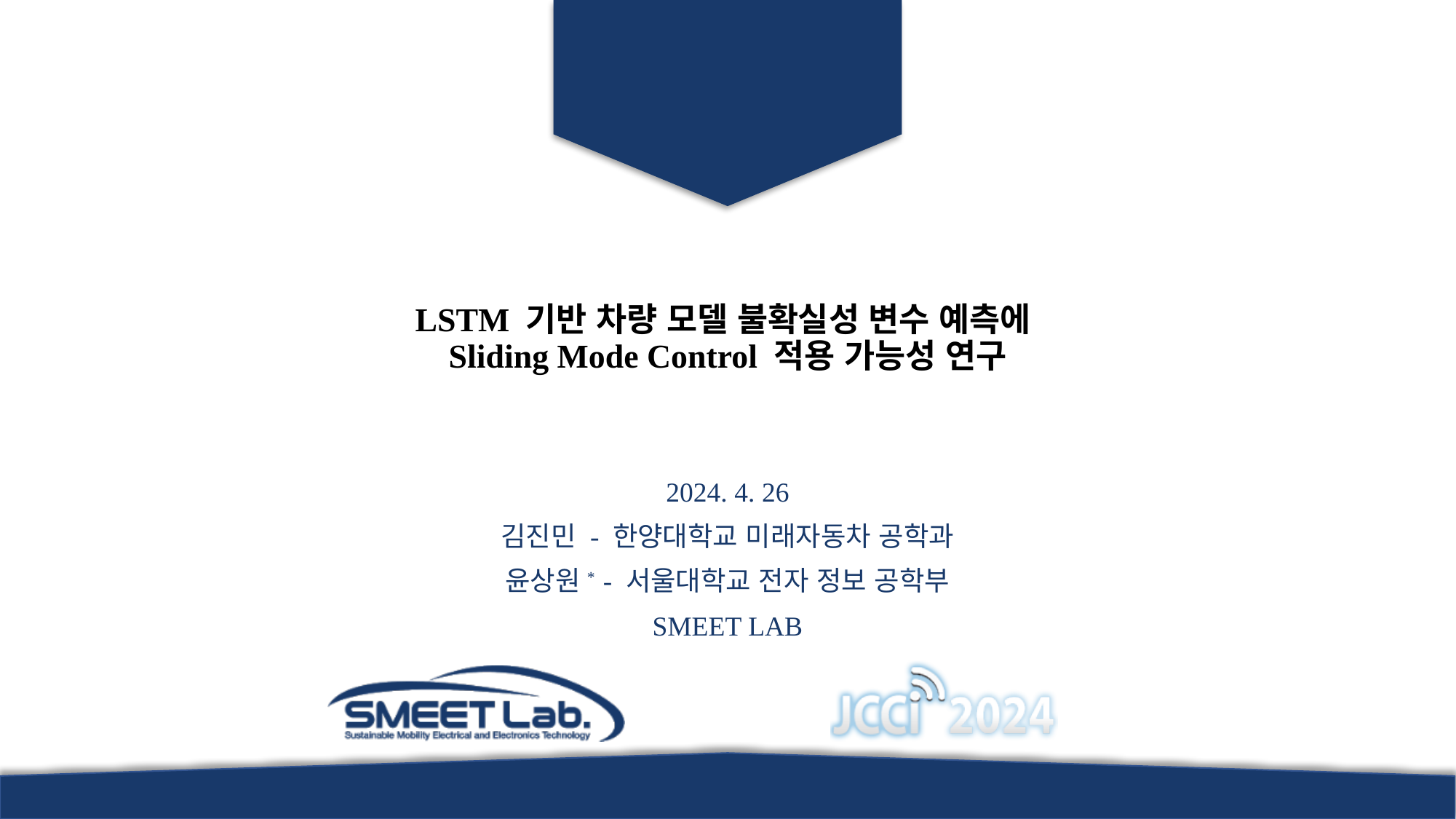

LSTM 기반 차량 모델 불확실성 변수 예측에
Sliding Mode Control 적용 가능성 연구
2024. 4. 26
김진민 - 한양대학교 미래자동차 공학과
윤상원*  - 서울대학교 전자 정보 공학부
SMEET LAB